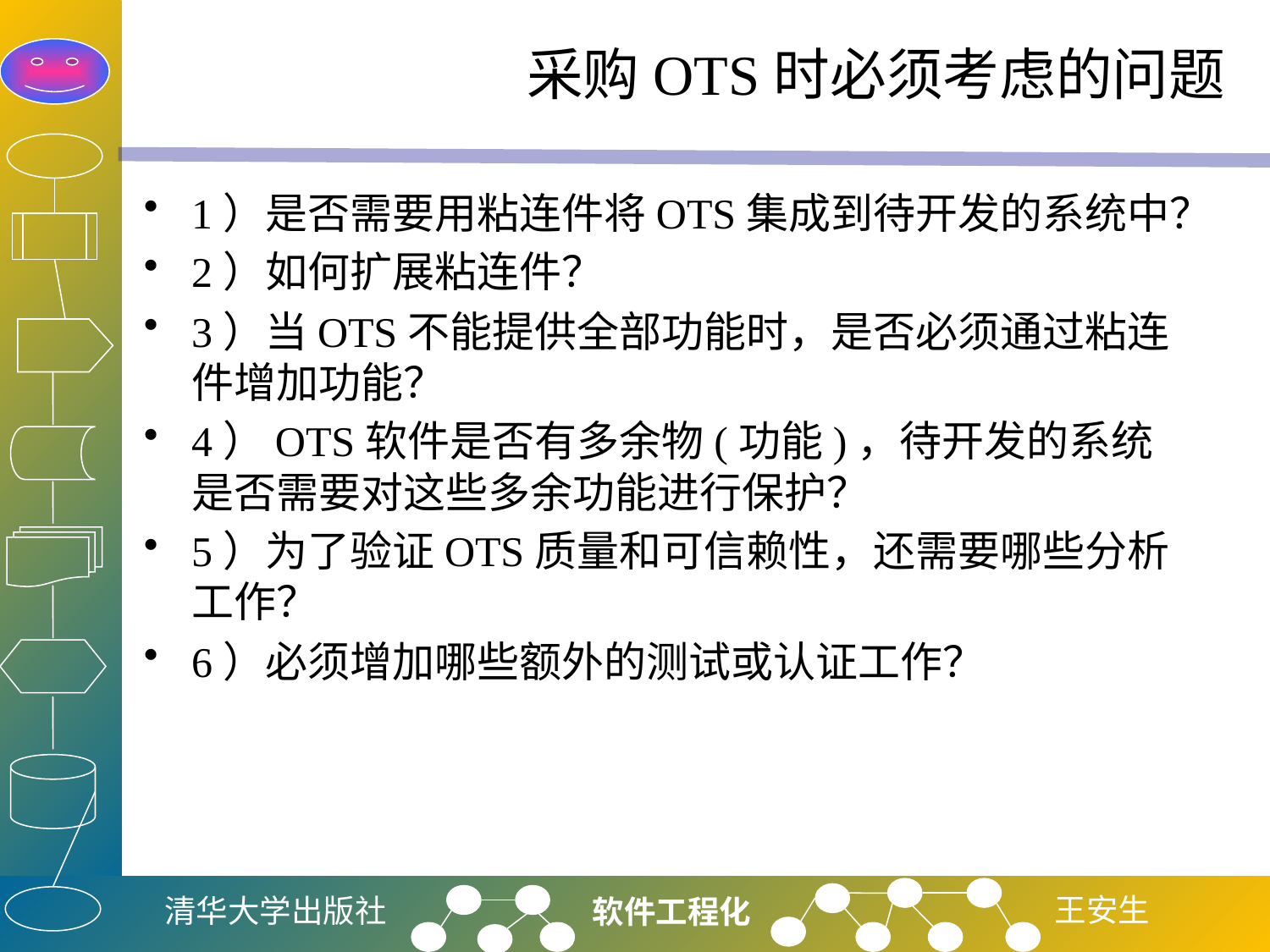

# 采购OTS时必须考虑的问题
1）是否需要用粘连件将OTS集成到待开发的系统中？
2）如何扩展粘连件？
3）当OTS不能提供全部功能时，是否必须通过粘连件增加功能？
4）OTS软件是否有多余物(功能)，待开发的系统是否需要对这些多余功能进行保护？
5）为了验证OTS质量和可信赖性，还需要哪些分析工作？
6）必须增加哪些额外的测试或认证工作？